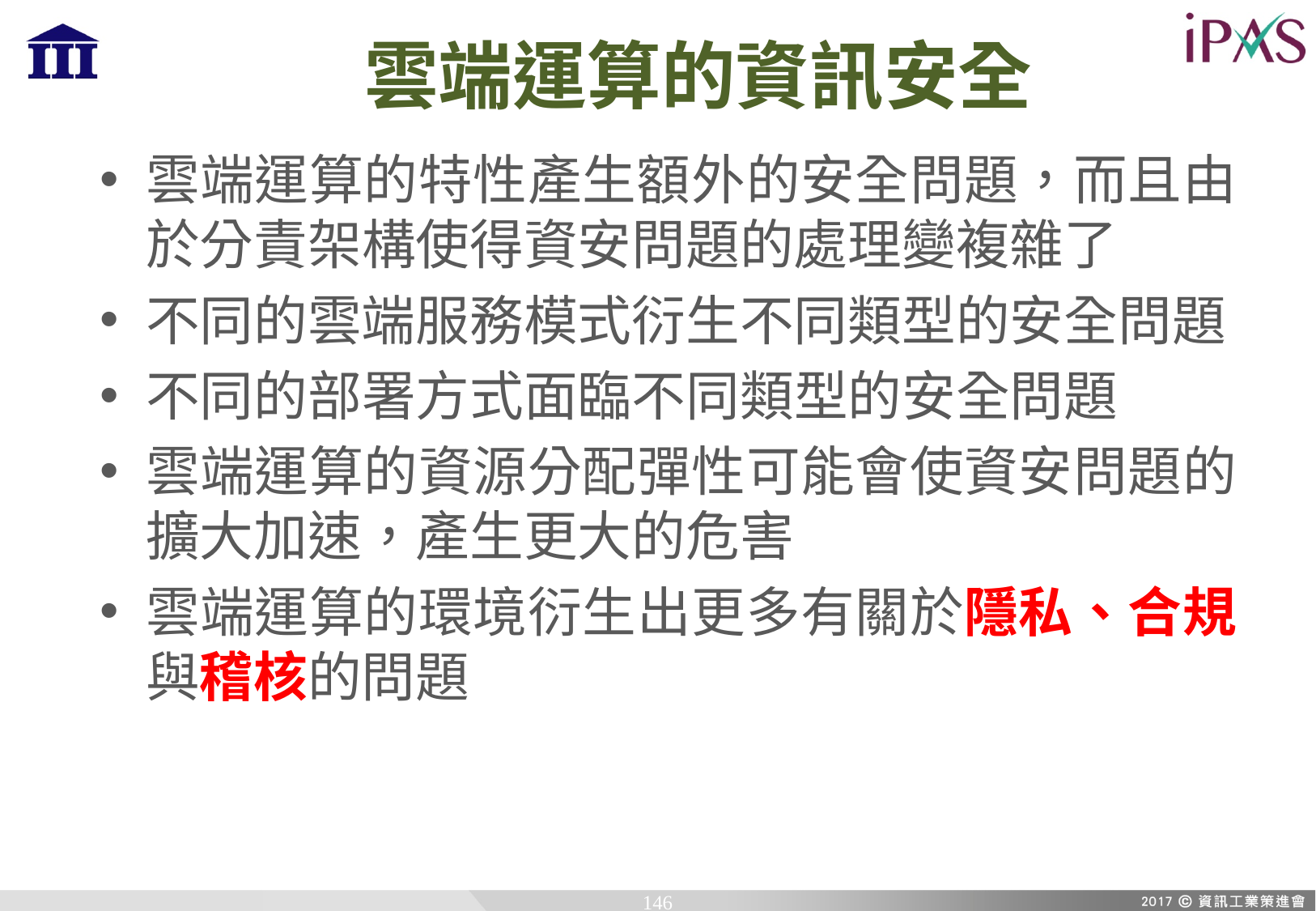

# 雲端運算的資訊安全
雲端運算的特性產生額外的安全問題，而且由於分責架構使得資安問題的處理變複雜了
不同的雲端服務模式衍生不同類型的安全問題
不同的部署方式面臨不同類型的安全問題
雲端運算的資源分配彈性可能會使資安問題的擴大加速，產生更大的危害
雲端運算的環境衍生出更多有關於隱私、合規與稽核的問題
146